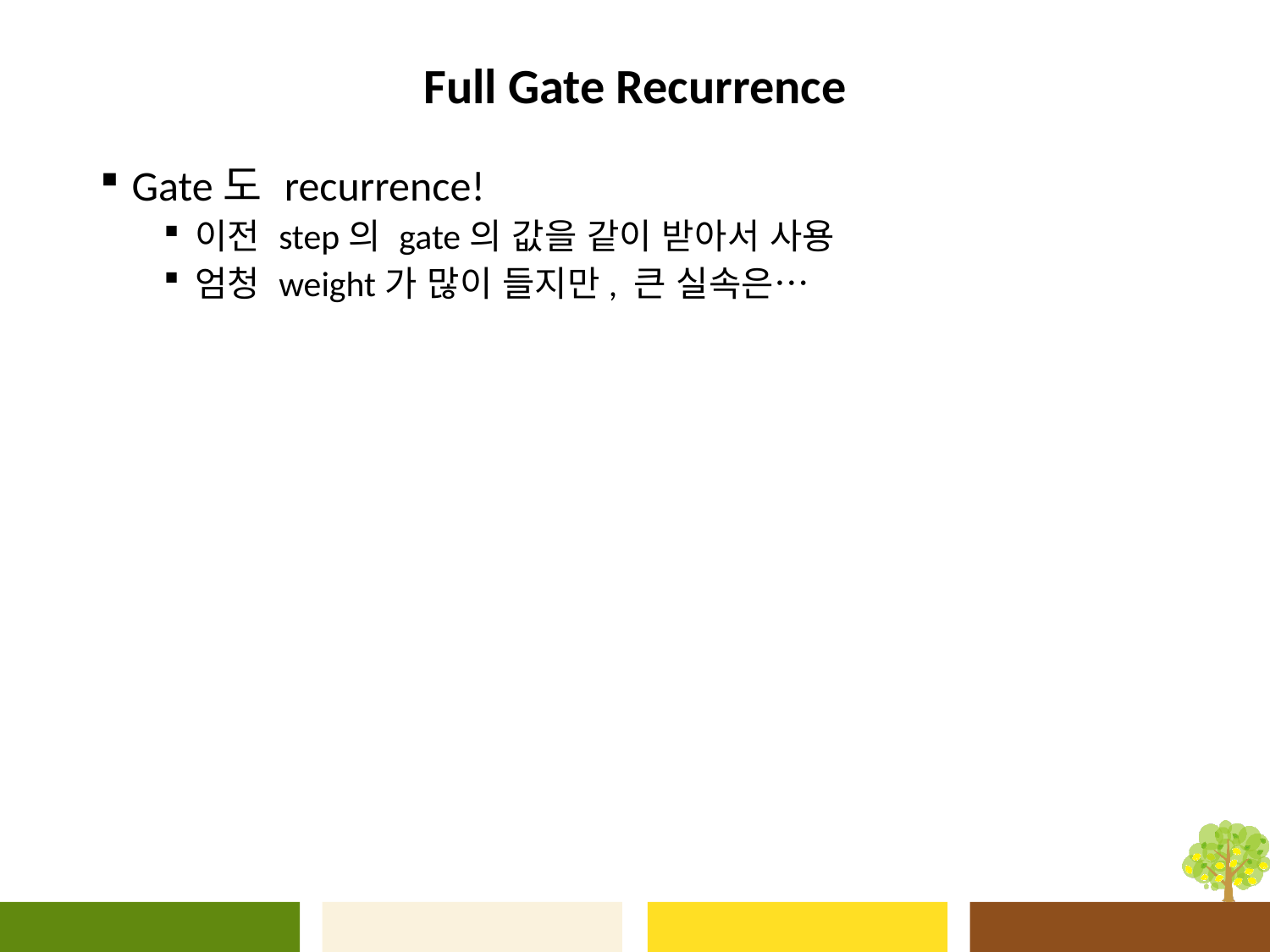

# Full Gate Recurrence
Gate도 recurrence!
이전 step의 gate의 값을 같이 받아서 사용
엄청 weight가 많이 들지만, 큰 실속은…